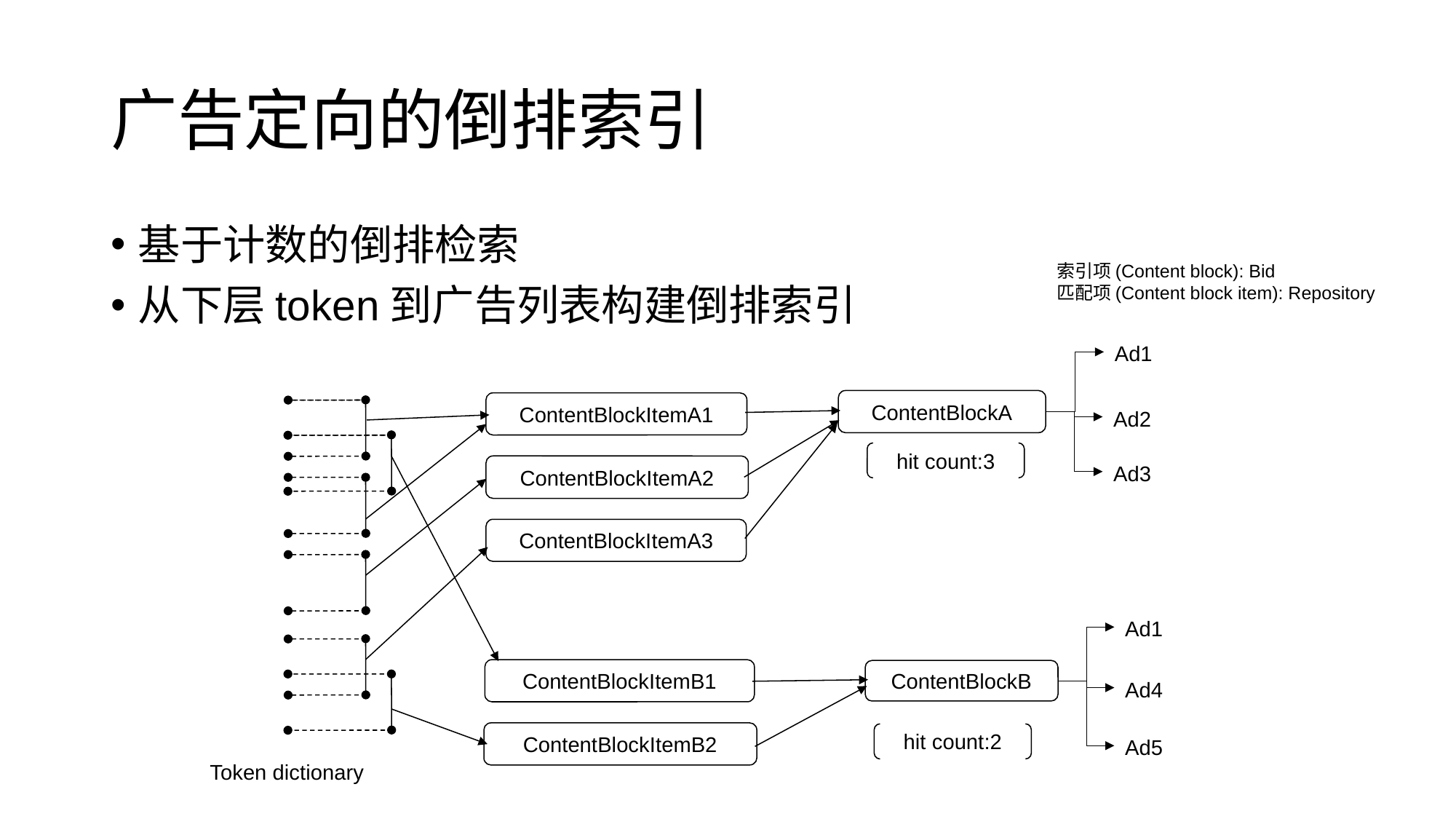

# 广告定向的倒排索引
基于计数的倒排检索
从下层token到广告列表构建倒排索引
索引项(Content block): Bid
匹配项(Content block item): Repository
Ad1
ContentBlockA
ContentBlockItemA1
Ad2

hit count:3
Ad3
ContentBlockItemA2

ContentBlockItemA3

Ad1

ContentBlockItemB1
ContentBlockB
Ad4

ContentBlockItemB2
hit count:2
Ad5

Token dictionary